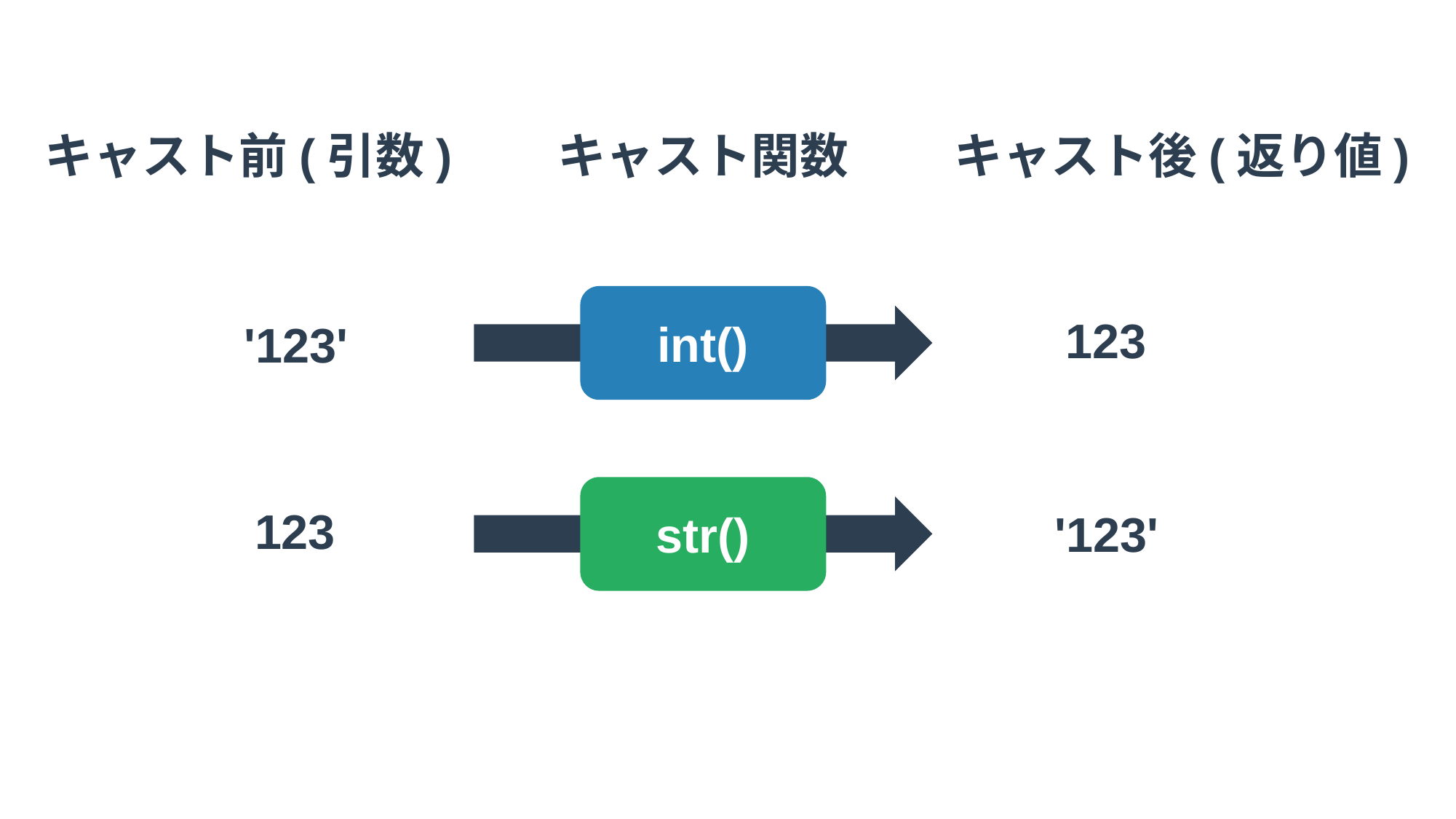

キャスト前(引数)
キャスト関数
キャスト後(返り値)
int()
123

'123'
str()
123

'123'